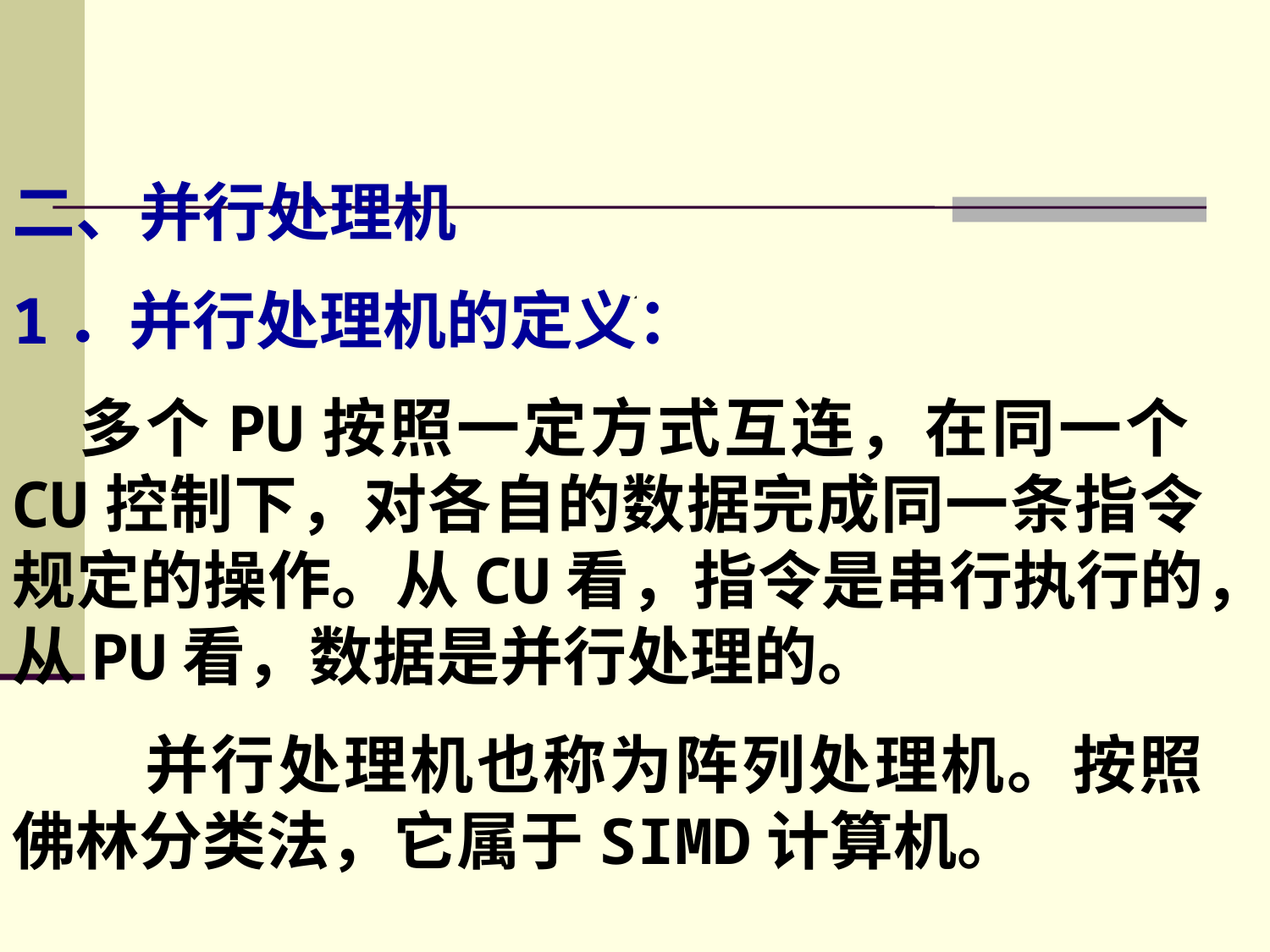

二、并行处理机
1．并行处理机的定义：
　多个PU按照一定方式互连，在同一个CU控制下，对各自的数据完成同一条指令规定的操作。从CU看，指令是串行执行的，从PU看，数据是并行处理的。
　　并行处理机也称为阵列处理机。按照佛林分类法，它属于SIMD计算机。

6